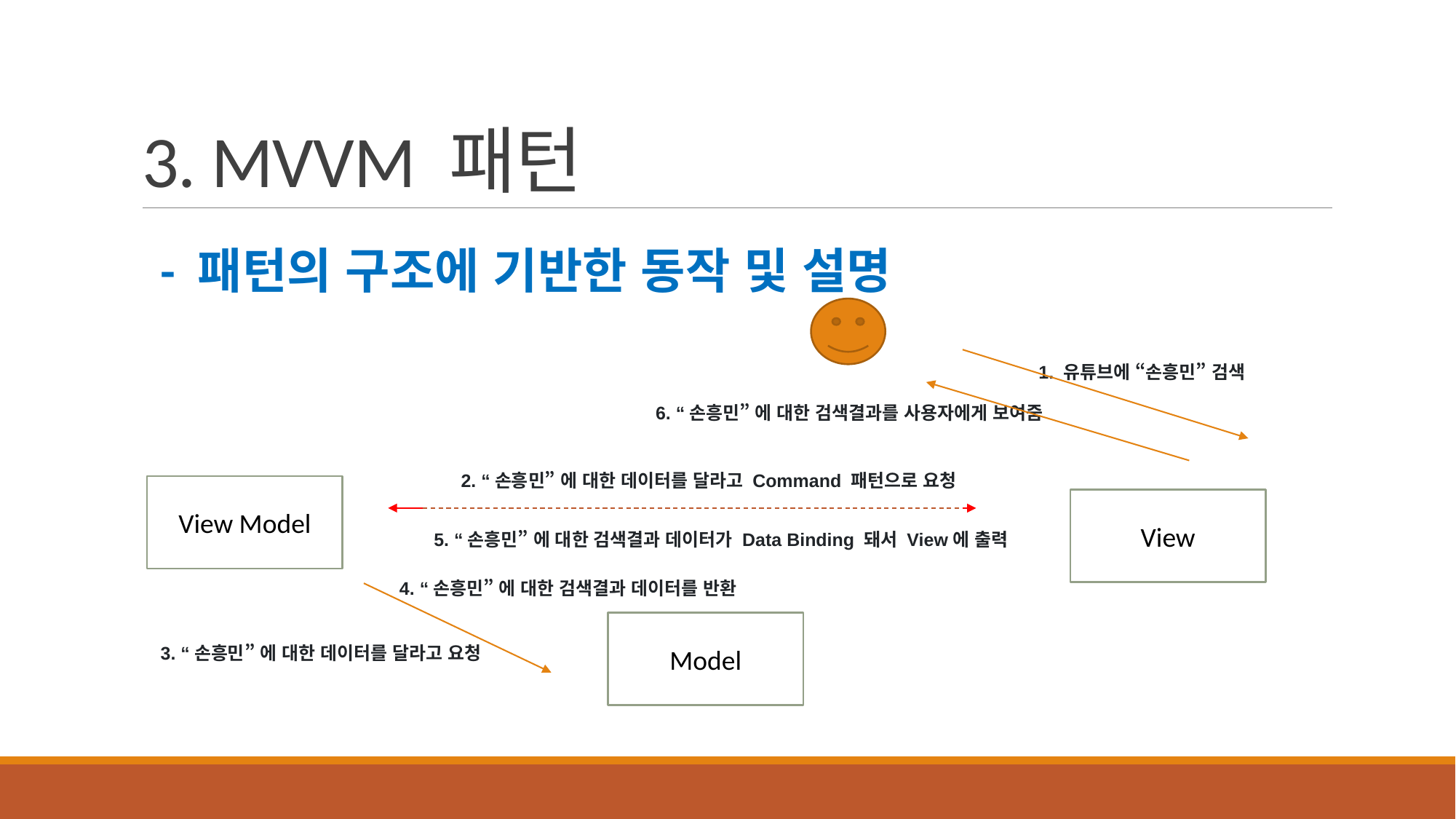

# 3. MVVM 패턴
- 패턴의 구조에 기반한 동작 및 설명

1. 유튜브에 “손흥민” 검색
6. “손흥민” 에 대한 검색결과를 사용자에게 보여줌
2. “손흥민” 에 대한 데이터를 달라고 Command 패턴으로 요청
View Model
View
5. “손흥민” 에 대한 검색결과 데이터가 Data Binding 돼서 View에 출력
4. “손흥민” 에 대한 검색결과 데이터를 반환
Model
3. “손흥민” 에 대한 데이터를 달라고 요청